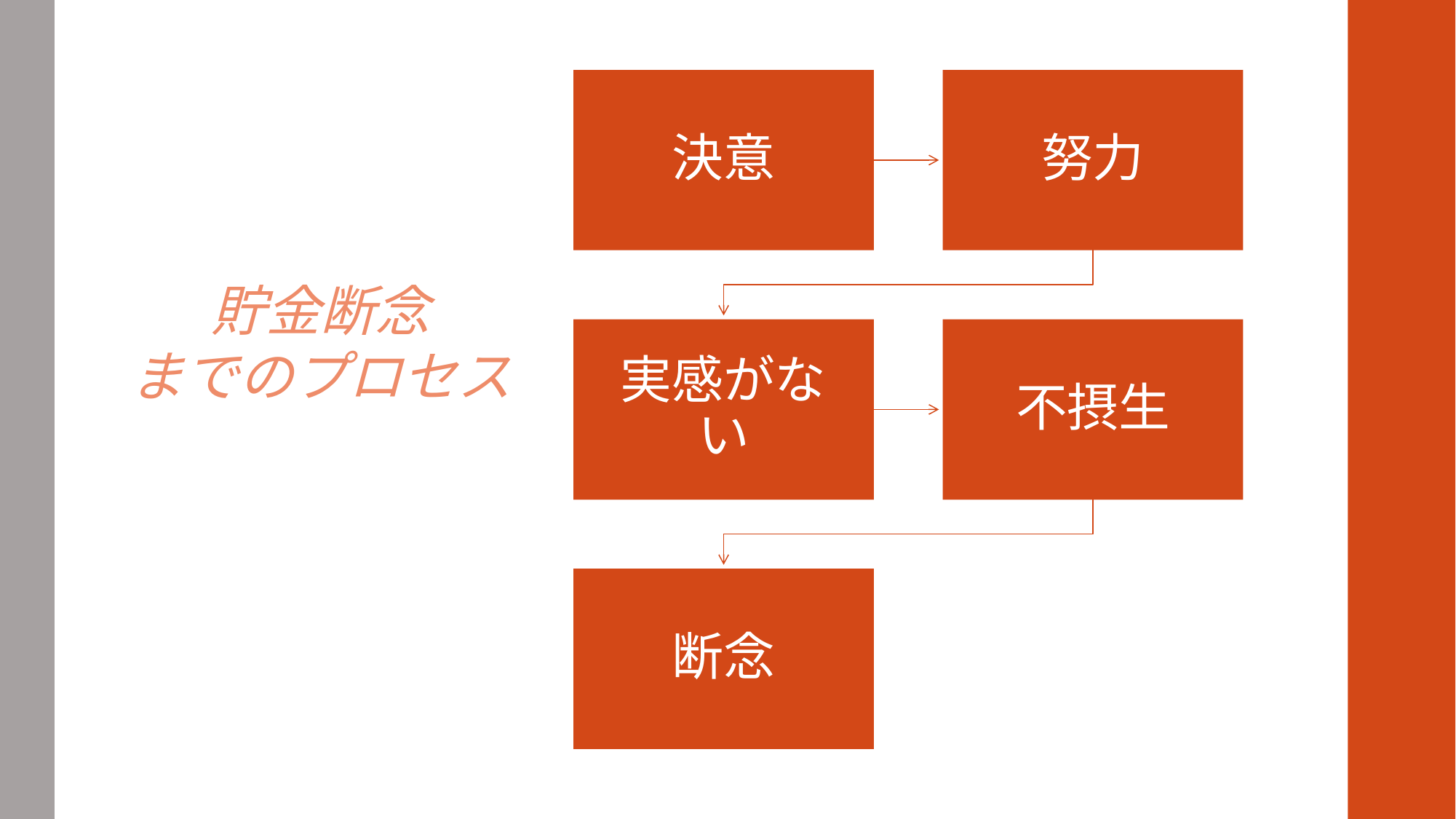

決意

努力

実感がない

不摂生
断念
貯金断念
までのプロセス